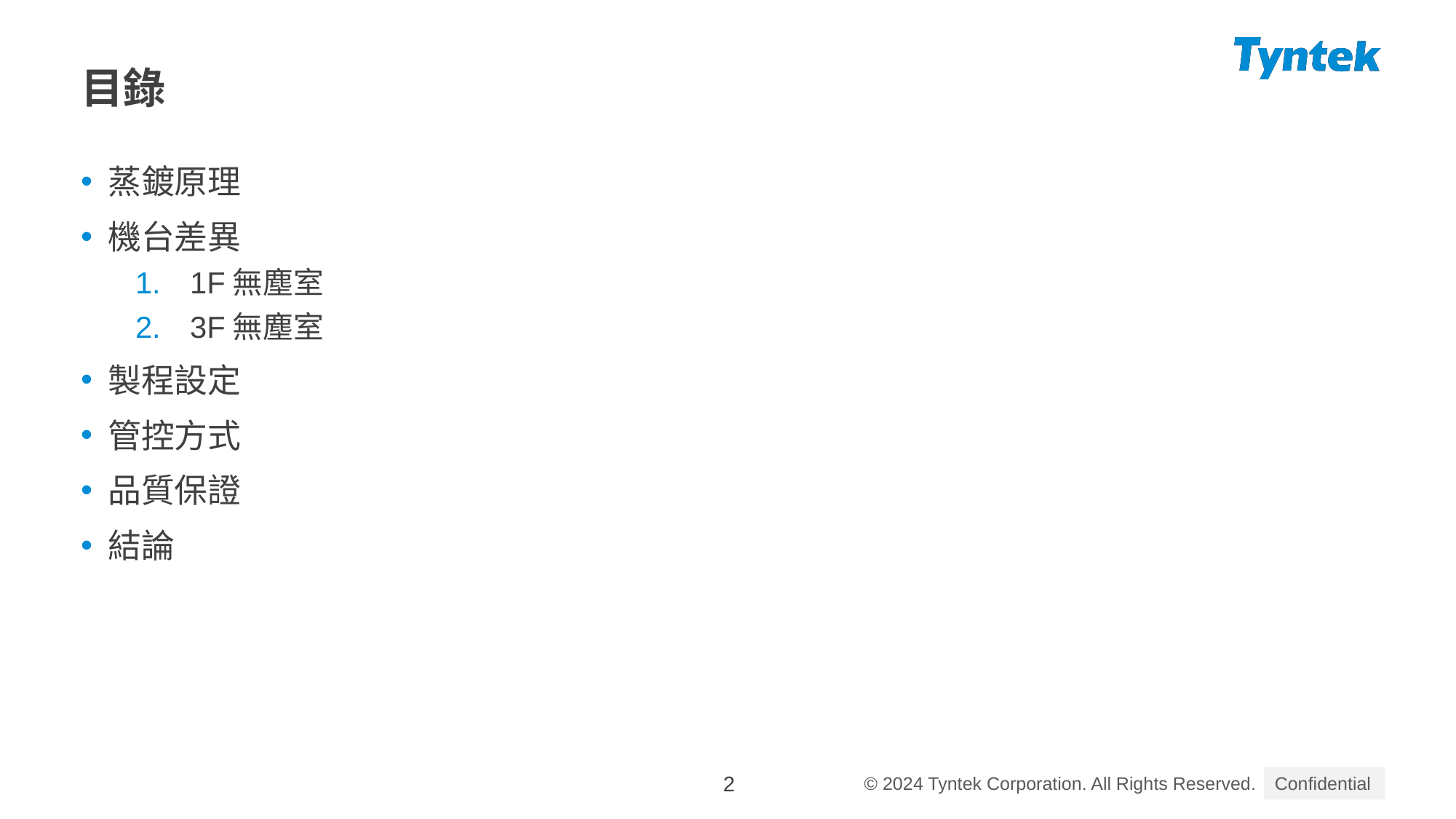

# 目錄
蒸鍍原理
機台差異
1F無塵室
3F無塵室
製程設定
管控方式
品質保證
結論
2